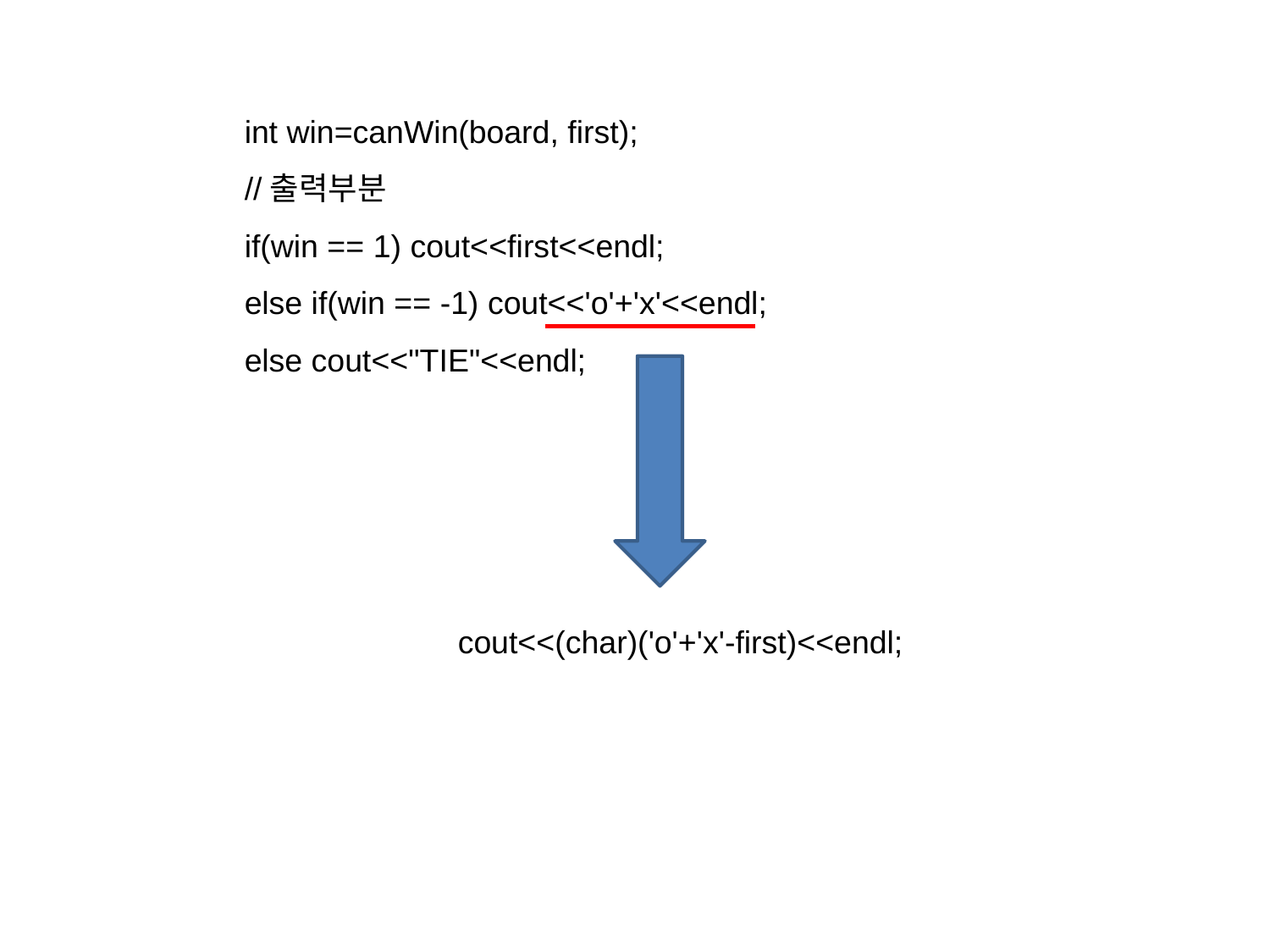

int win=canWin(board, first);
	//출력부분
	if(win == 1) cout<<first<<endl;
	else if(win == -1) cout<<'o'+'x'<<endl;
	else cout<<"TIE"<<endl;

 cout<<(char)('o'+'x'-first)<<endl;